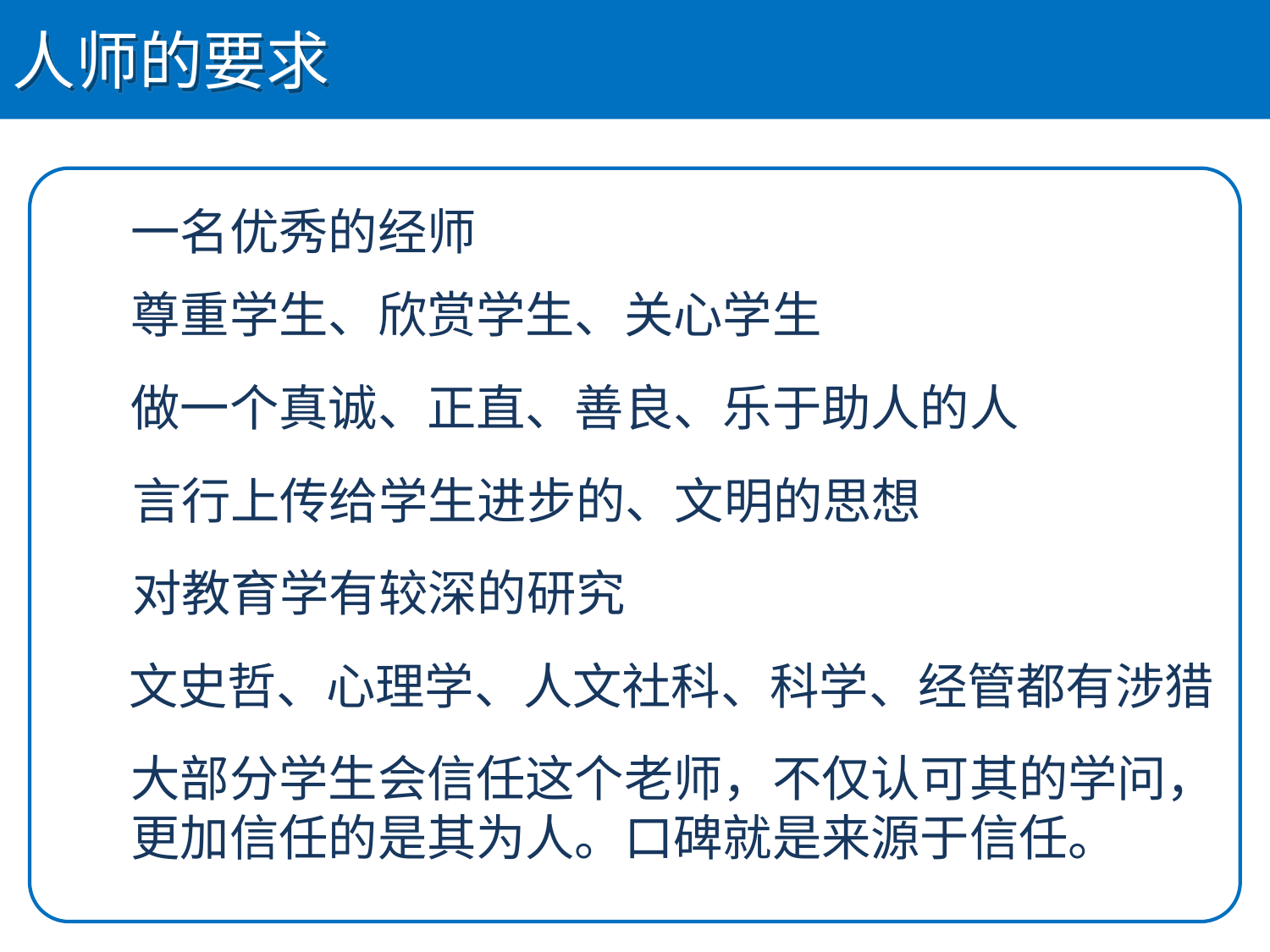

人师的要求

一名优秀的经师
尊重学生、欣赏学生、关心学生
做一个真诚、正直、善良、乐于助人的人
言行上传给学生进步的、文明的思想
对教育学有较深的研究
文史哲、心理学、人文社科、科学、经管都有涉猎
大部分学生会信任这个老师，不仅认可其的学问，更加信任的是其为人。口碑就是来源于信任。